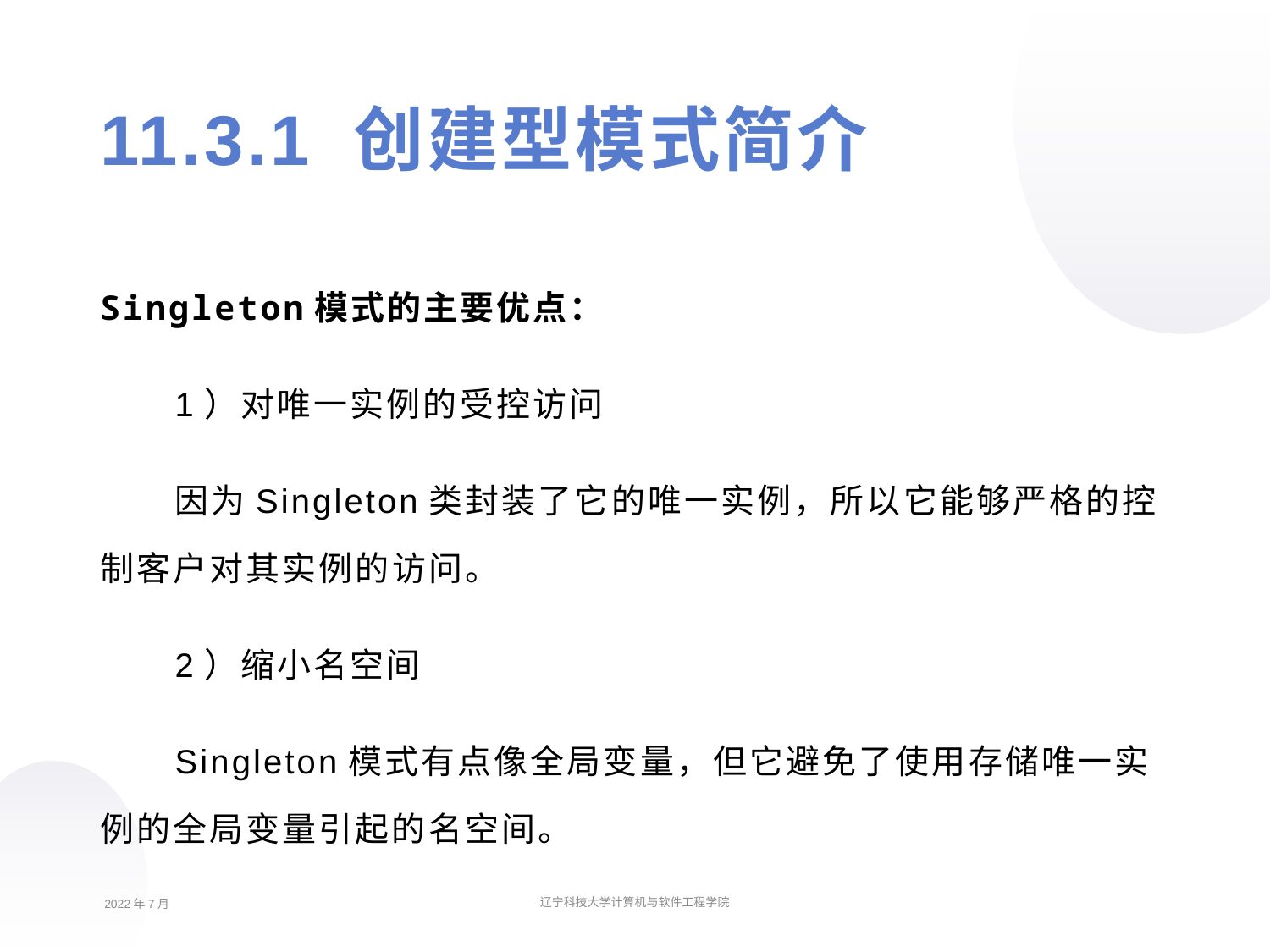

11.3.1 创建型模式简介
Singleton模式的主要优点：
1）对唯一实例的受控访问
因为Singleton类封装了它的唯一实例，所以它能够严格的控制客户对其实例的访问。
2）缩小名空间
Singleton模式有点像全局变量，但它避免了使用存储唯一实例的全局变量引起的名空间。

2022年7月
辽宁科技大学计算机与软件工程学院
59